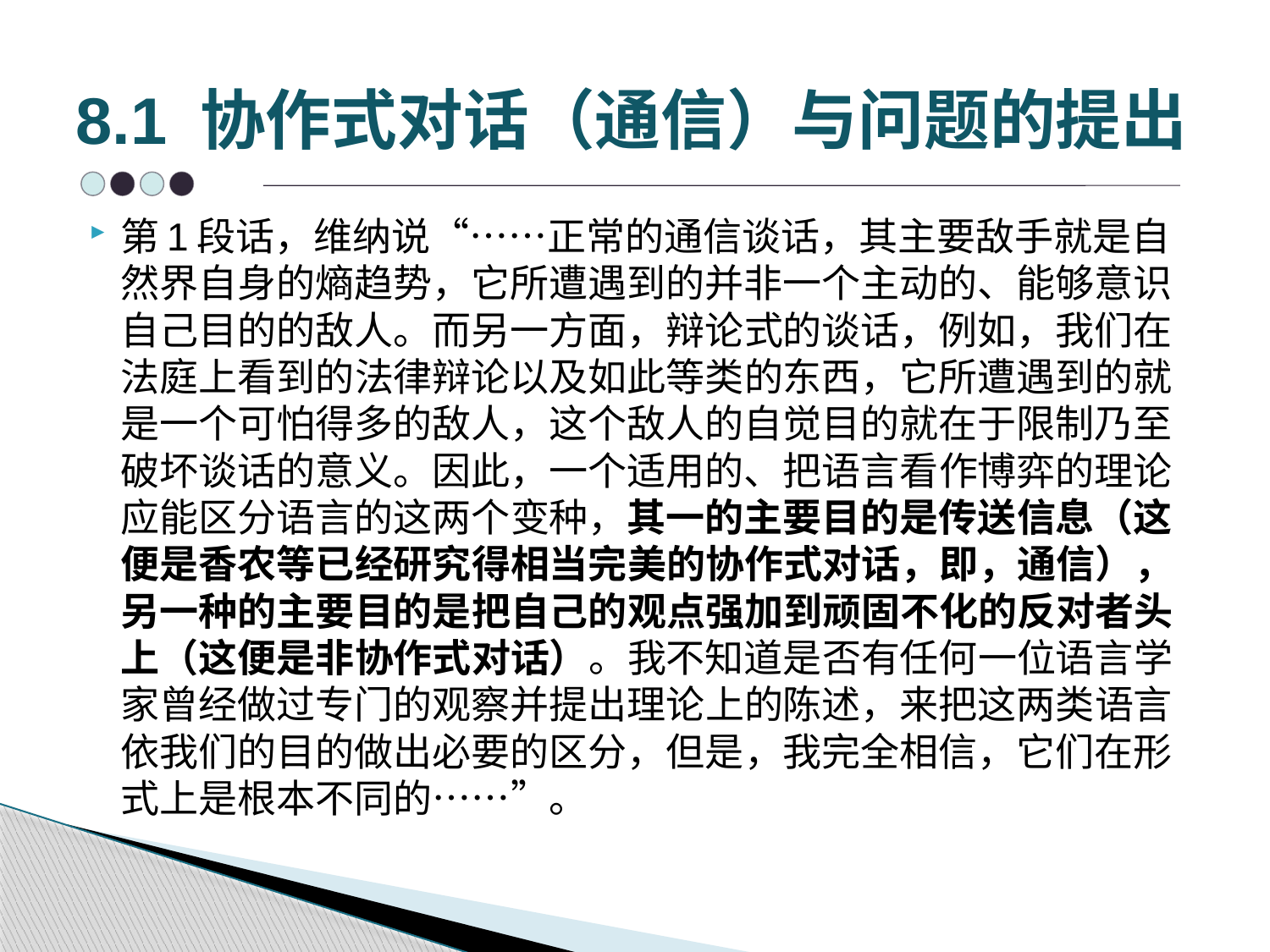

# 8.1 协作式对话（通信）与问题的提出

第1段话，维纳说“……正常的通信谈话，其主要敌手就是自然界自身的熵趋势，它所遭遇到的并非一个主动的、能够意识自己目的的敌人。而另一方面，辩论式的谈话，例如，我们在法庭上看到的法律辩论以及如此等类的东西，它所遭遇到的就是一个可怕得多的敌人，这个敌人的自觉目的就在于限制乃至破坏谈话的意义。因此，一个适用的、把语言看作博弈的理论应能区分语言的这两个变种，其一的主要目的是传送信息（这便是香农等已经研究得相当完美的协作式对话，即，通信），另一种的主要目的是把自己的观点强加到顽固不化的反对者头上（这便是非协作式对话）。我不知道是否有任何一位语言学家曾经做过专门的观察并提出理论上的陈述，来把这两类语言依我们的目的做出必要的区分，但是，我完全相信，它们在形式上是根本不同的……”。